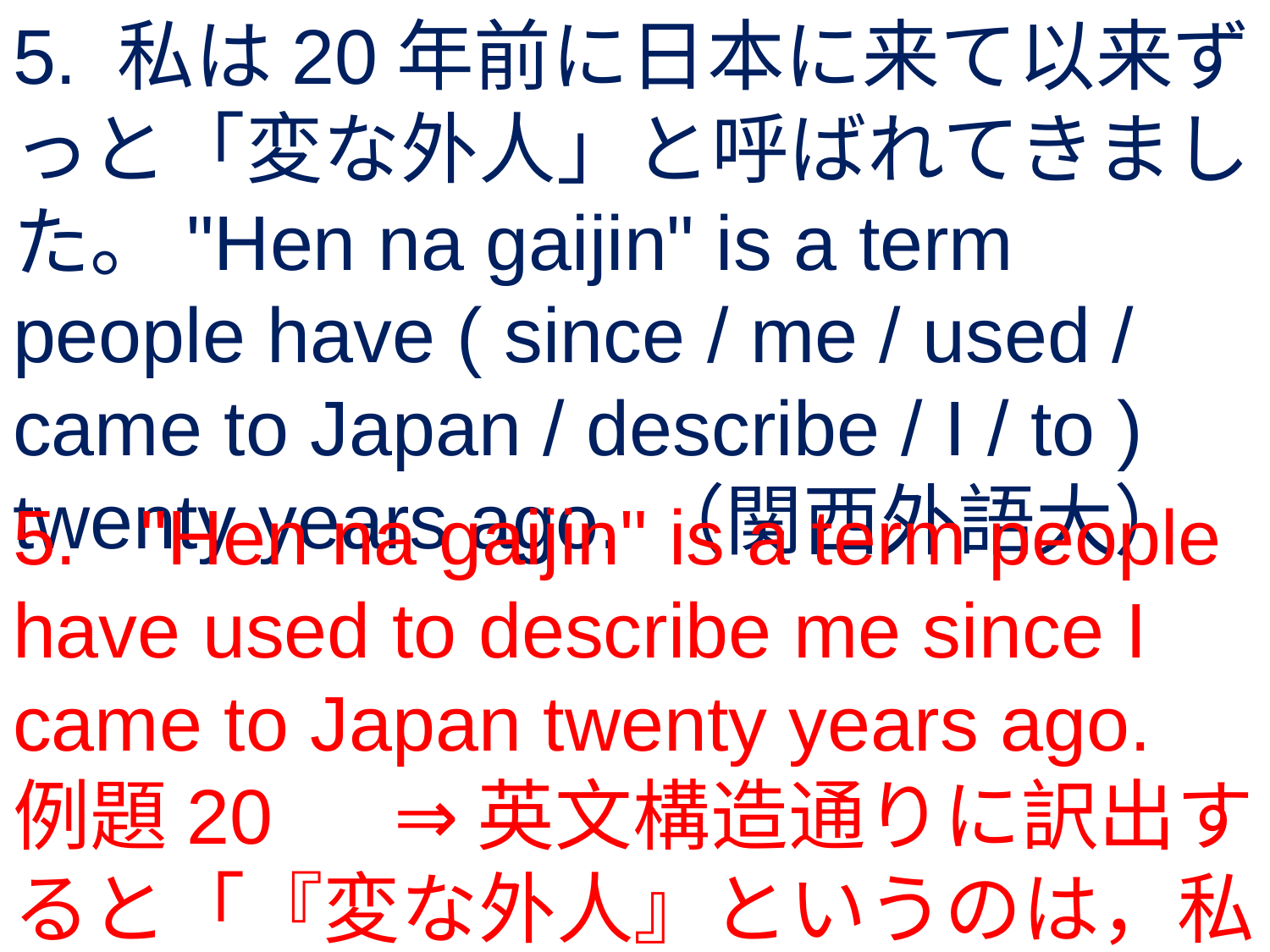

# 5. 私は20年前に日本に来て以来ずっと「変な外人」と呼ばれてきました。"Hen na gaijin" is a term people have ( since / me / used / came to Japan / describe / I / to ) twenty years ago.	（関西外語大）
5.	"Hen na gaijin" is a term people have used to describe me since I came to Japan twenty years ago. 例題20	⇒英文構造通りに訳出すると「『変な外人』というのは，私が20年前に日本に来て以来ずっと，人々が私のことを述べるのに使ってきた言葉です」となる。